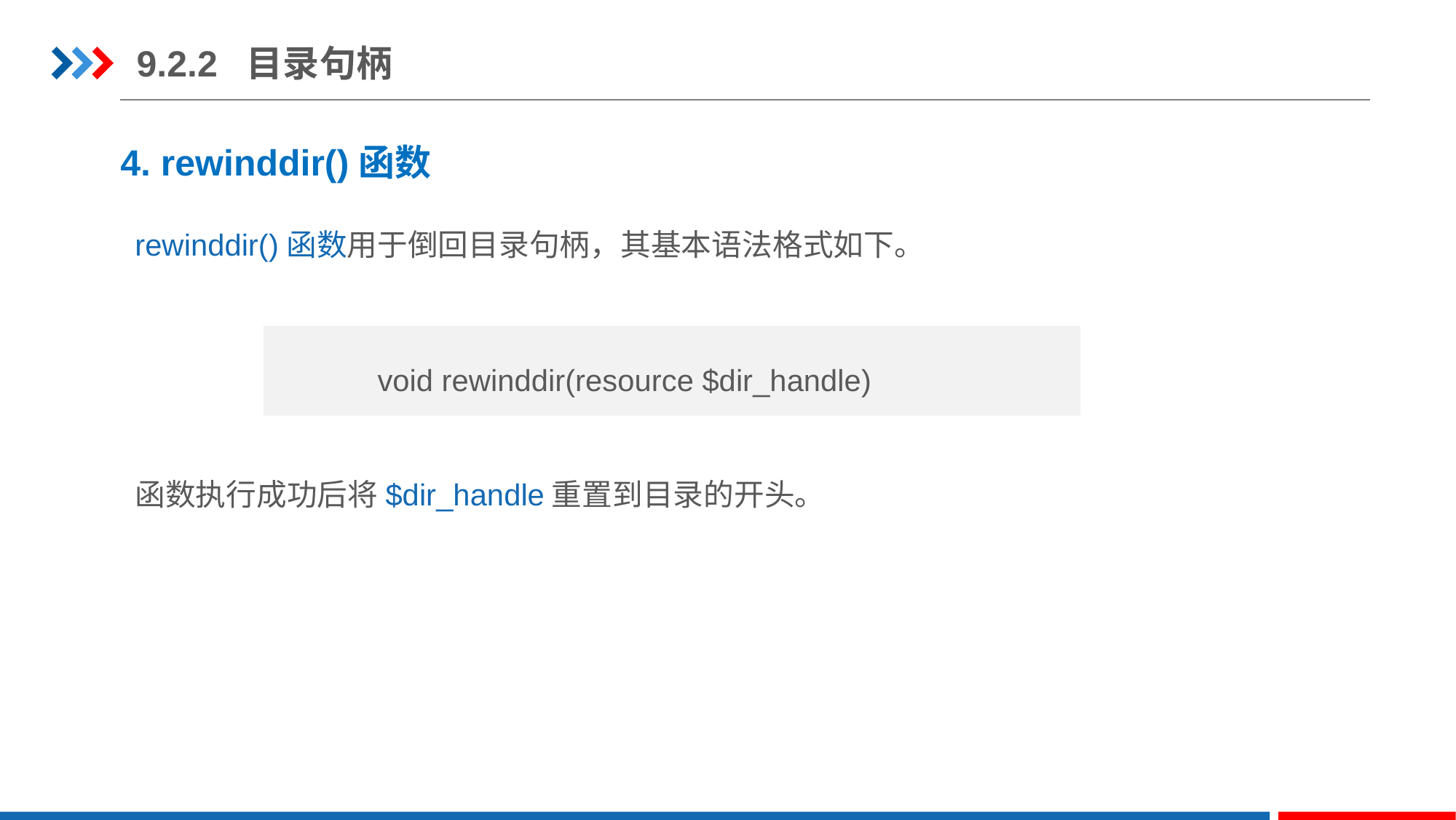

9.2.2  目录句柄
4. rewinddir()函数
rewinddir()函数用于倒回目录句柄，其基本语法格式如下。

void rewinddir(resource $dir_handle)
函数执行成功后将$dir_handle重置到目录的开头。